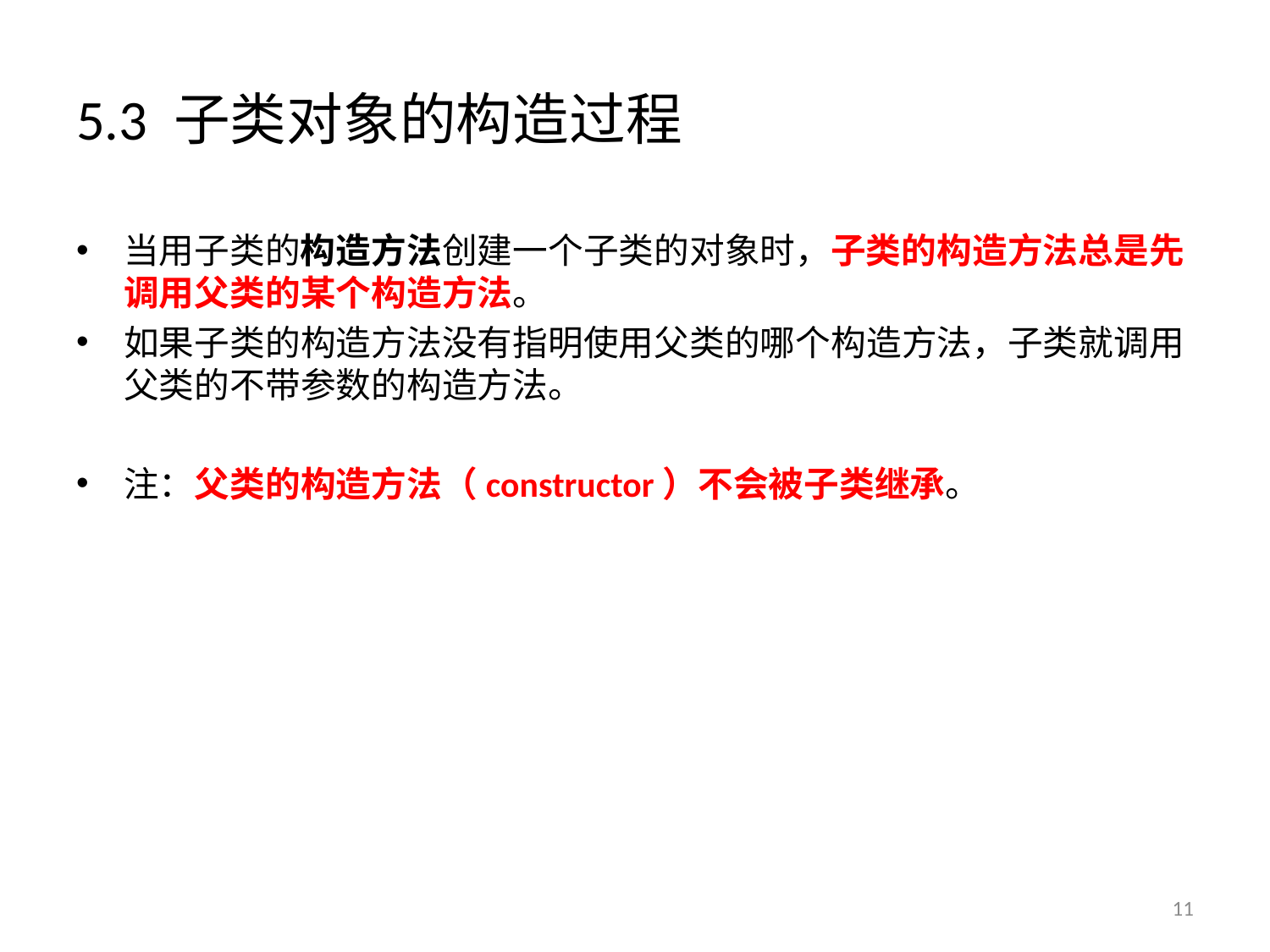

# 5.3 子类对象的构造过程
当用子类的构造方法创建一个子类的对象时，子类的构造方法总是先调用父类的某个构造方法。
如果子类的构造方法没有指明使用父类的哪个构造方法，子类就调用父类的不带参数的构造方法。

注：父类的构造方法（constructor）不会被子类继承。

11